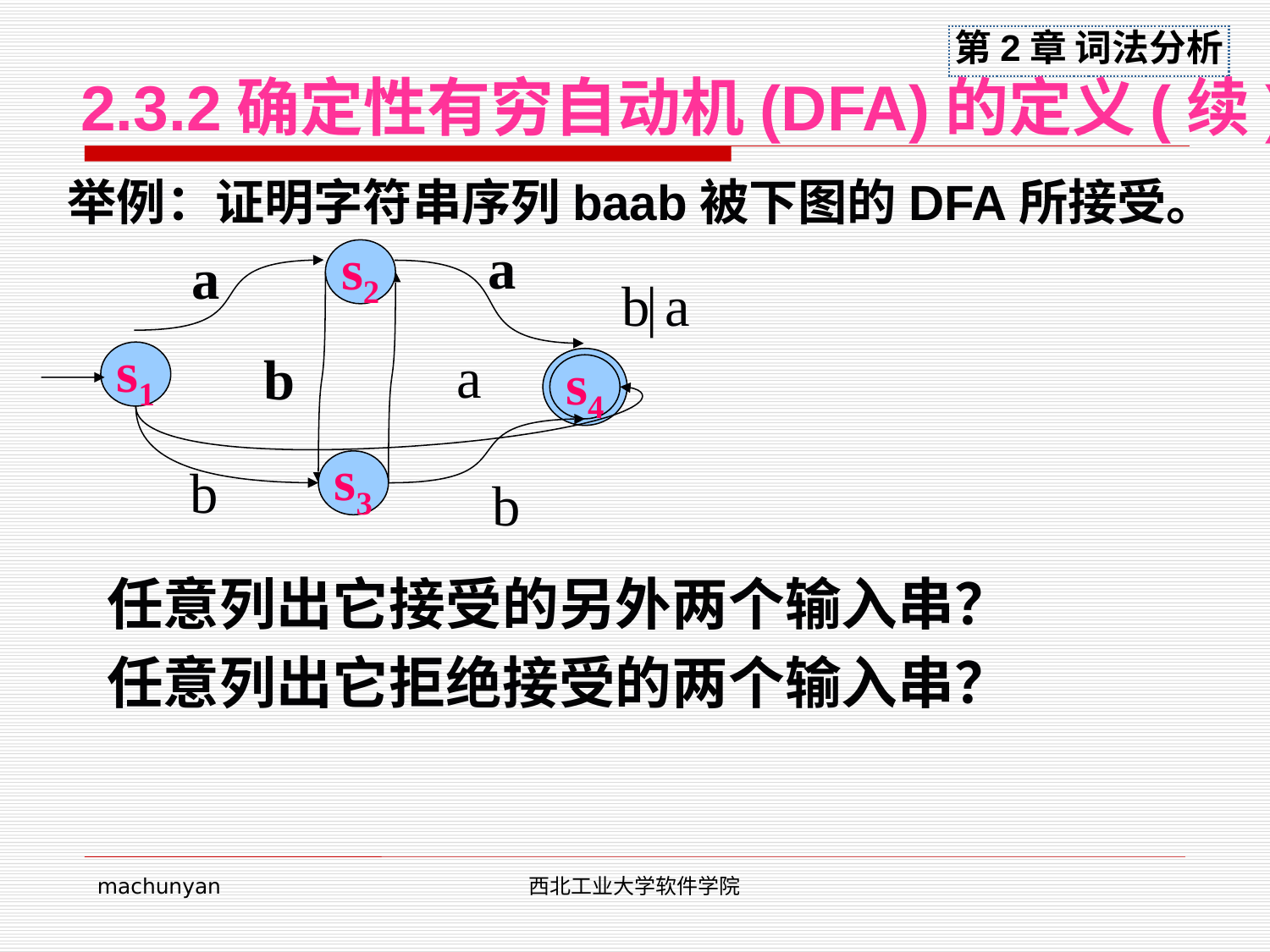

# 2.3.2确定性有穷自动机(DFA)的定义(续)
举例：证明字符串序列baab被下图的DFA所接受。
a
a
s2

b
|
a

a
b
s1

s4

b
s3
b
任意列出它接受的另外两个输入串？
任意列出它拒绝接受的两个输入串？
machunyan

西北工业大学软件学院
57